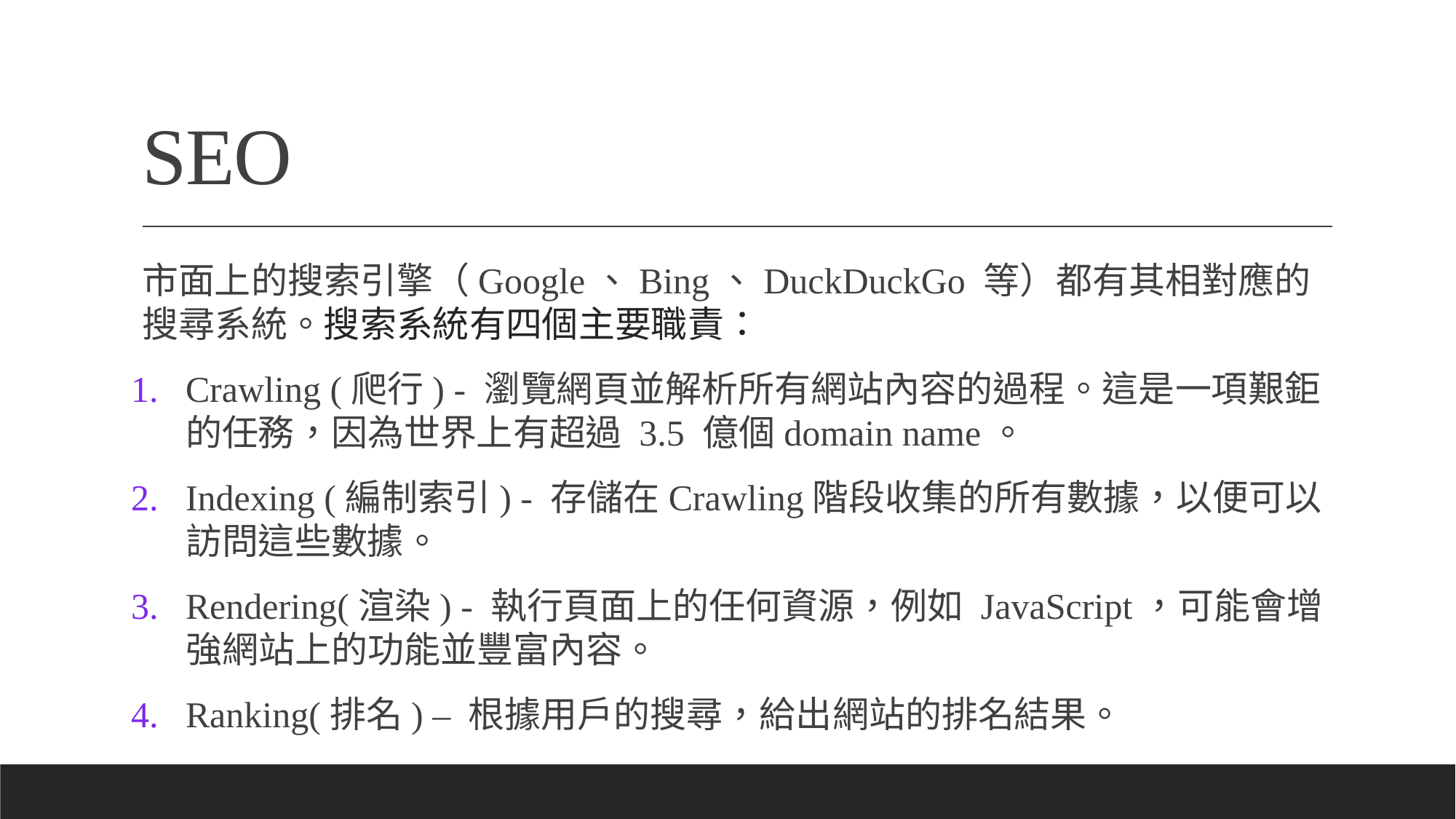

# SEO
市面上的搜索引擎（Google、Bing、DuckDuckGo 等）都有其相對應的搜尋系統。搜索系統有四個主要職責：
Crawling (爬行) - 瀏覽網頁並解析所有網站內容的過程。這是一項艱鉅的任務，因為世界上有超過 3.5 億個domain name。
Indexing (編制索引) - 存儲在Crawling階段收集的所有數據，以便可以訪問這些數據。
Rendering(渲染) - 執行頁面上的任何資源，例如 JavaScript，可能會增強網站上的功能並豐富內容。
Ranking(排名) – 根據用戶的搜尋，給出網站的排名結果。